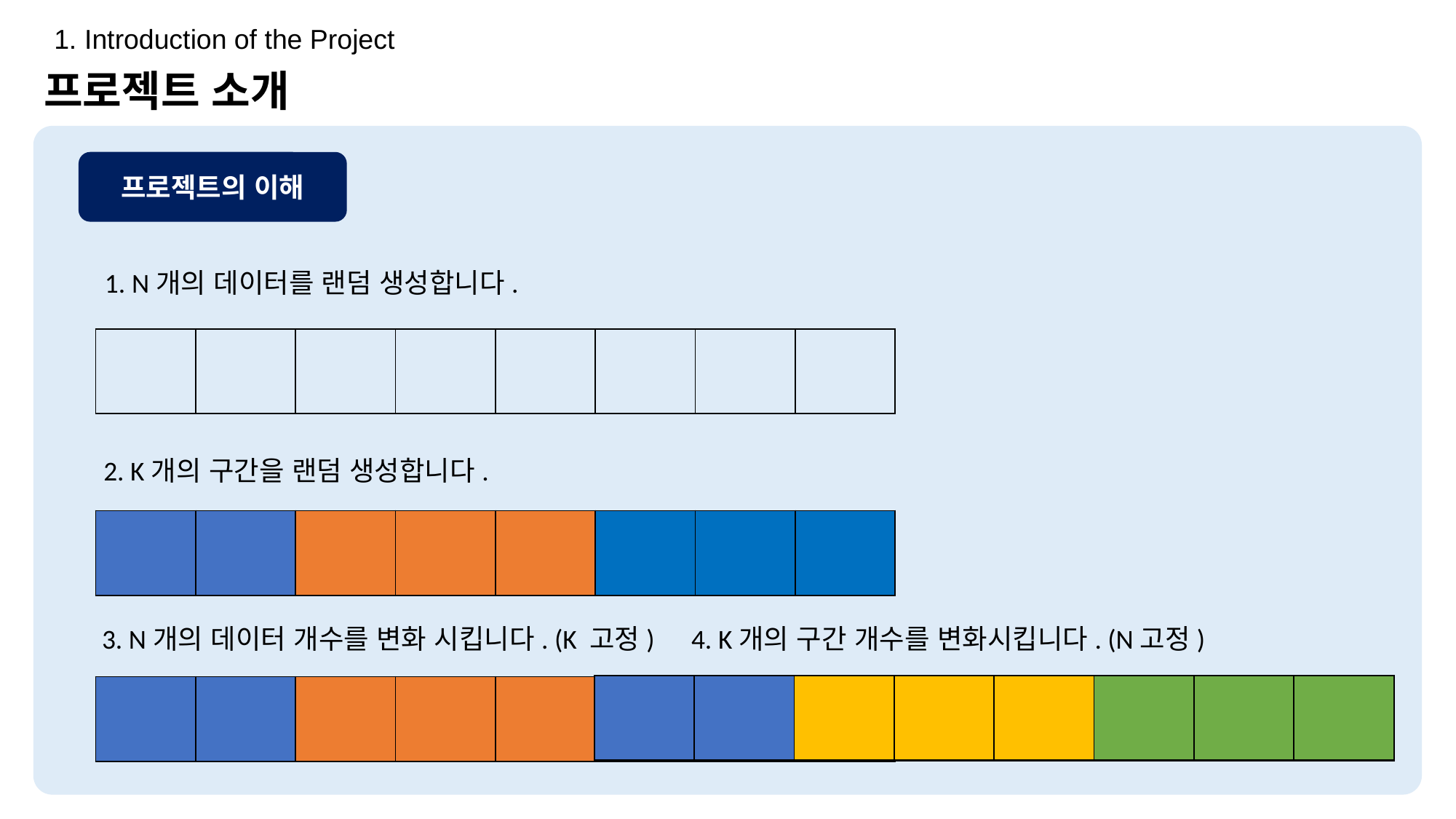

1. Introduction of the Project
프로젝트 소개

프로젝트의 이해
1. N개의 데이터를 랜덤 생성합니다.
|  |  |  |  |  |  |  |  |
| --- | --- | --- | --- | --- | --- | --- | --- |
2. K개의 구간을 랜덤 생성합니다.
|  |  |  |  |  |  |  |  |
| --- | --- | --- | --- | --- | --- | --- | --- |
|  |  |  |  |  |  |  |  |
| --- | --- | --- | --- | --- | --- | --- | --- |
4. K개의 구간 개수를 변화시킵니다. (N고정)
3. N개의 데이터 개수를 변화 시킵니다. (K 고정)
|  |  |  |  |  |  |  |  |
| --- | --- | --- | --- | --- | --- | --- | --- |
|  |  |  |  |  |  |  |  |
| --- | --- | --- | --- | --- | --- | --- | --- |
|  |  |  |  |  |  |  |  |
| --- | --- | --- | --- | --- | --- | --- | --- |
|  |  |  |  |  |  |  |  |
| --- | --- | --- | --- | --- | --- | --- | --- |